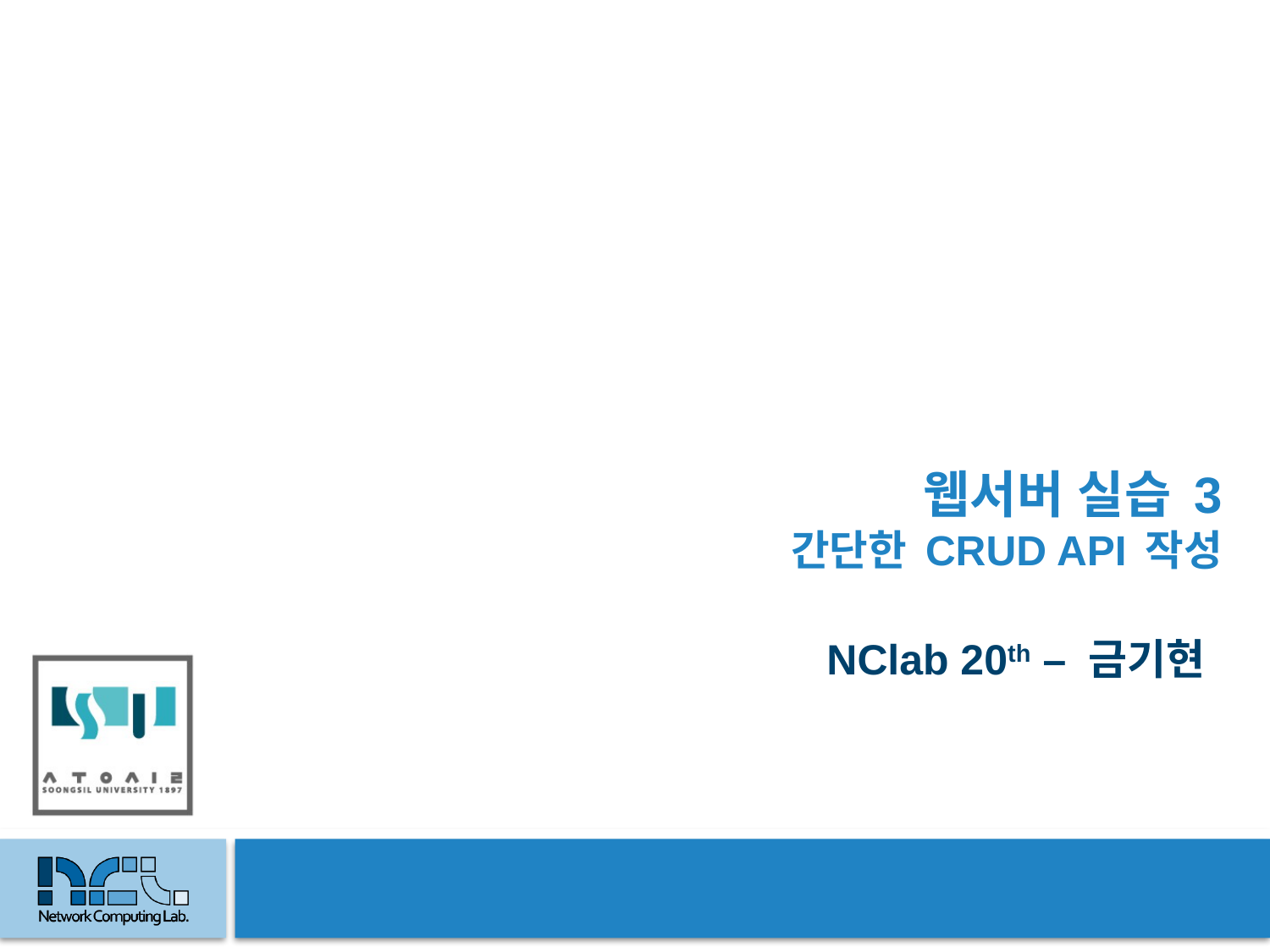

# 웹서버 실습 3 간단한 CRUD API 작성
NClab 20th – 금기현